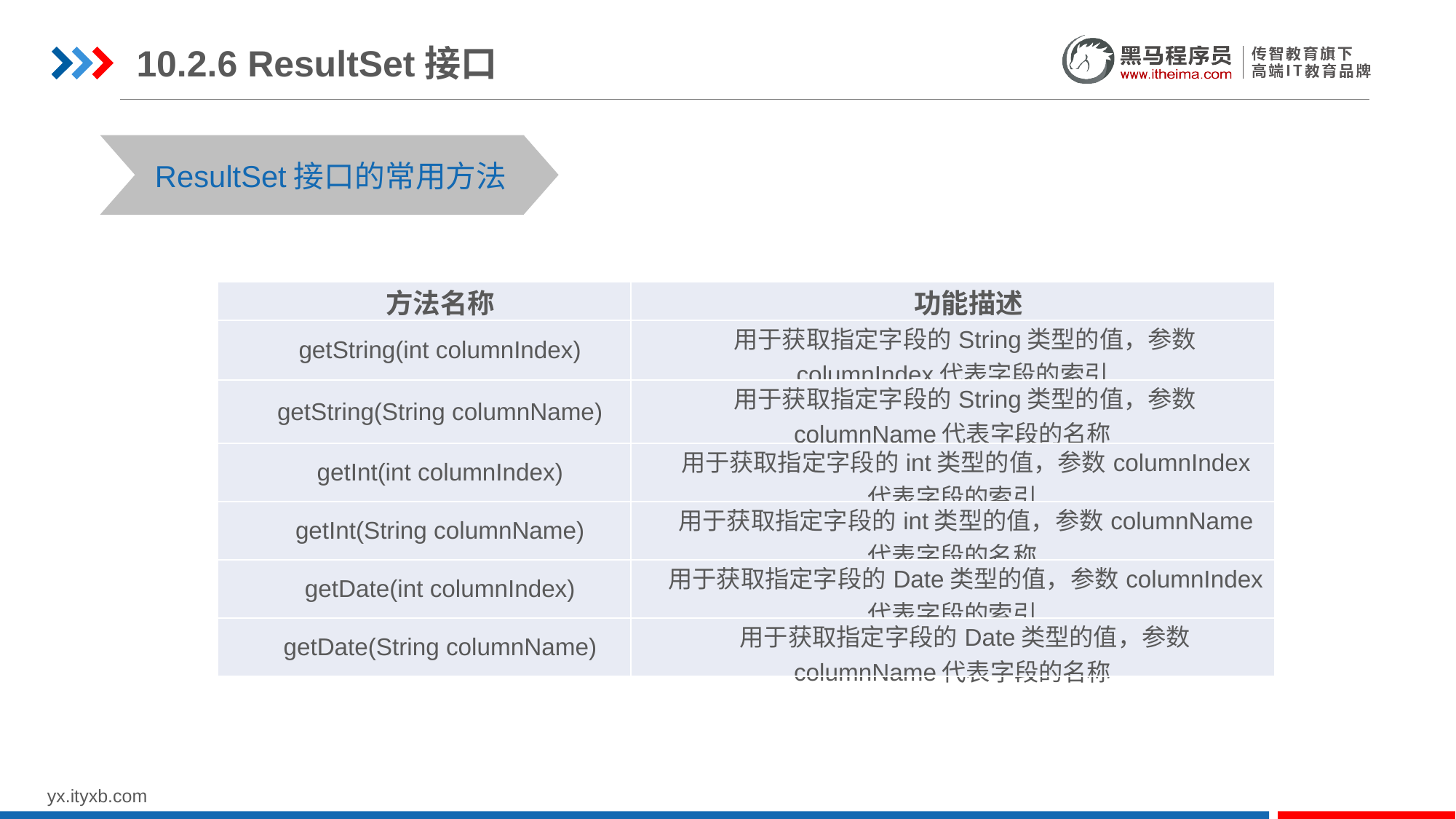

10.2.6 ResultSet接口

ResultSet接口的常用方法
| 方法名称 | 功能描述 |
| --- | --- |
| getString(int columnIndex) | 用于获取指定字段的String类型的值，参数columnIndex代表字段的索引 |
| getString(String columnName) | 用于获取指定字段的String类型的值，参数columnName代表字段的名称 |
| getInt(int columnIndex) | 用于获取指定字段的int类型的值，参数columnIndex代表字段的索引 |
| getInt(String columnName) | 用于获取指定字段的int类型的值，参数columnName代表字段的名称 |
| getDate(int columnIndex) | 用于获取指定字段的Date类型的值，参数columnIndex代表字段的索引 |
| getDate(String columnName) | 用于获取指定字段的Date类型的值，参数columnName代表字段的名称 |